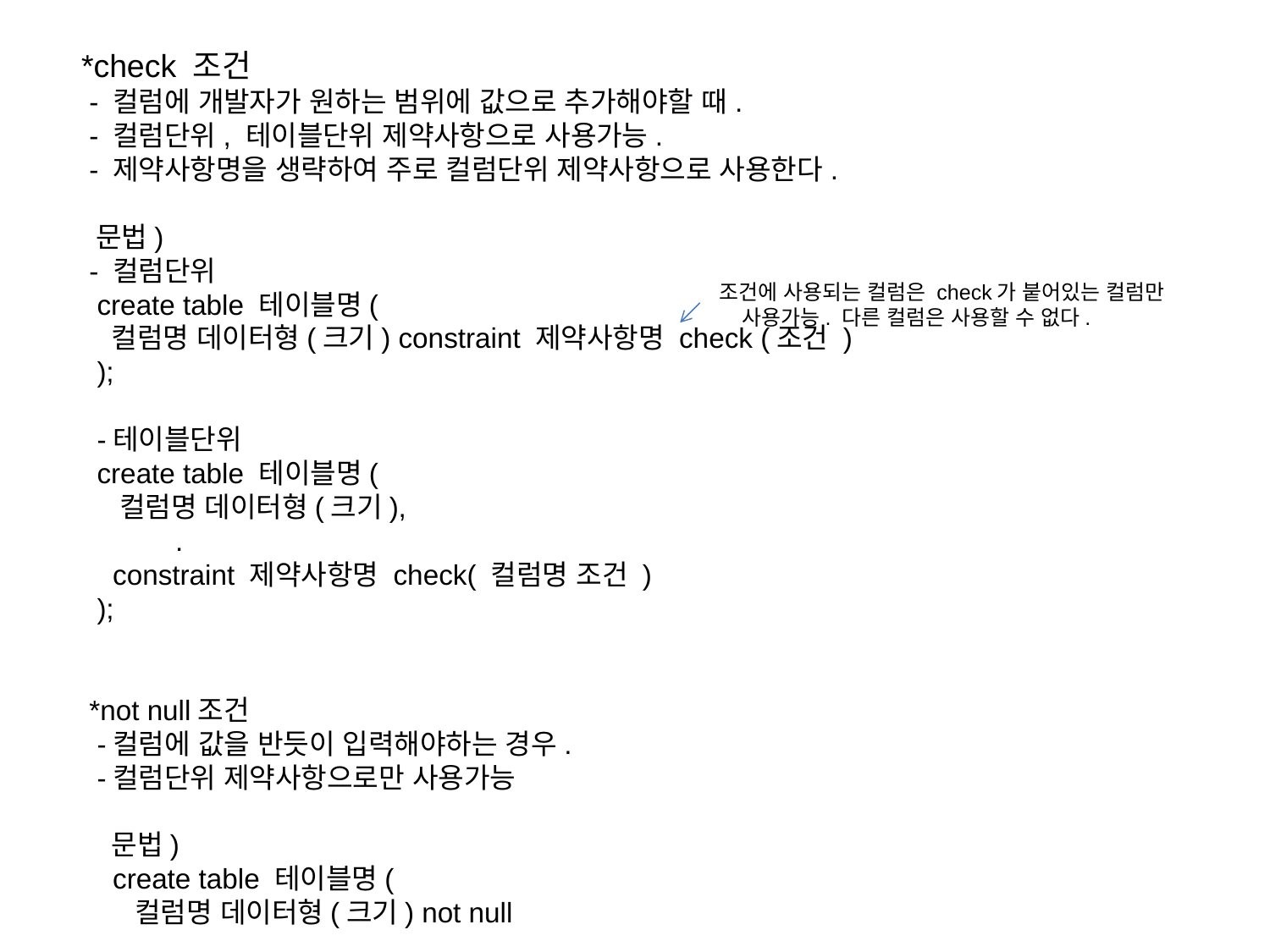

*check 조건
 - 컬럼에 개발자가 원하는 범위에 값으로 추가해야할 때.
 - 컬럼단위, 테이블단위 제약사항으로 사용가능.
 - 제약사항명을 생략하여 주로 컬럼단위 제약사항으로 사용한다.

 문법)
 - 컬럼단위
  create table 테이블명(
   컬럼명 데이터형(크기) constraint 제약사항명 check (조건 )
  );

  -테이블단위
  create table 테이블명(
    컬럼명 데이터형(크기),
            .
    constraint 제약사항명 check( 컬럼명 조건 )
  );

 *not null조건
  -컬럼에 값을 반듯이 입력해야하는 경우.
  -컬럼단위 제약사항으로만 사용가능

   문법)
    create table 테이블명(
      컬럼명 데이터형(크기) not null
조건에 사용되는 컬럼은 check가 붙어있는 컬럼만
   사용가능. 다른 컬럼은 사용할 수 없다.